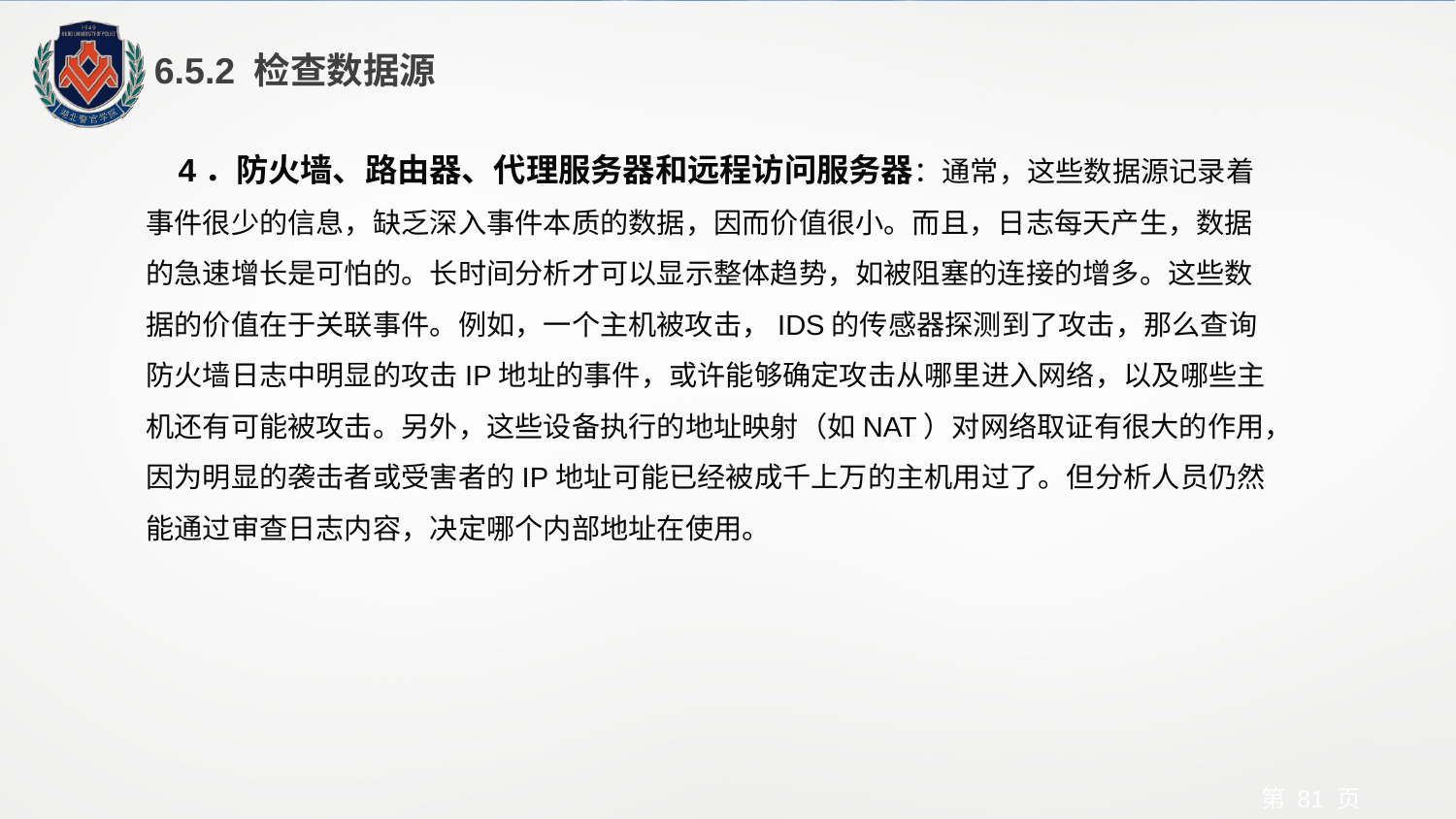

6.5.2 检查数据源
    4．防火墙、路由器、代理服务器和远程访问服务器：通常，这些数据源记录着事件很少的信息，缺乏深入事件本质的数据，因而价值很小。而且，日志每天产生，数据的急速增长是可怕的。长时间分析才可以显示整体趋势，如被阻塞的连接的增多。这些数据的价值在于关联事件。例如，一个主机被攻击，IDS的传感器探测到了攻击，那么查询防火墙日志中明显的攻击IP地址的事件，或许能够确定攻击从哪里进入网络，以及哪些主机还有可能被攻击。另外，这些设备执行的地址映射（如NAT）对网络取证有很大的作用，因为明显的袭击者或受害者的IP地址可能已经被成千上万的主机用过了。但分析人员仍然能通过审查日志内容，决定哪个内部地址在使用。